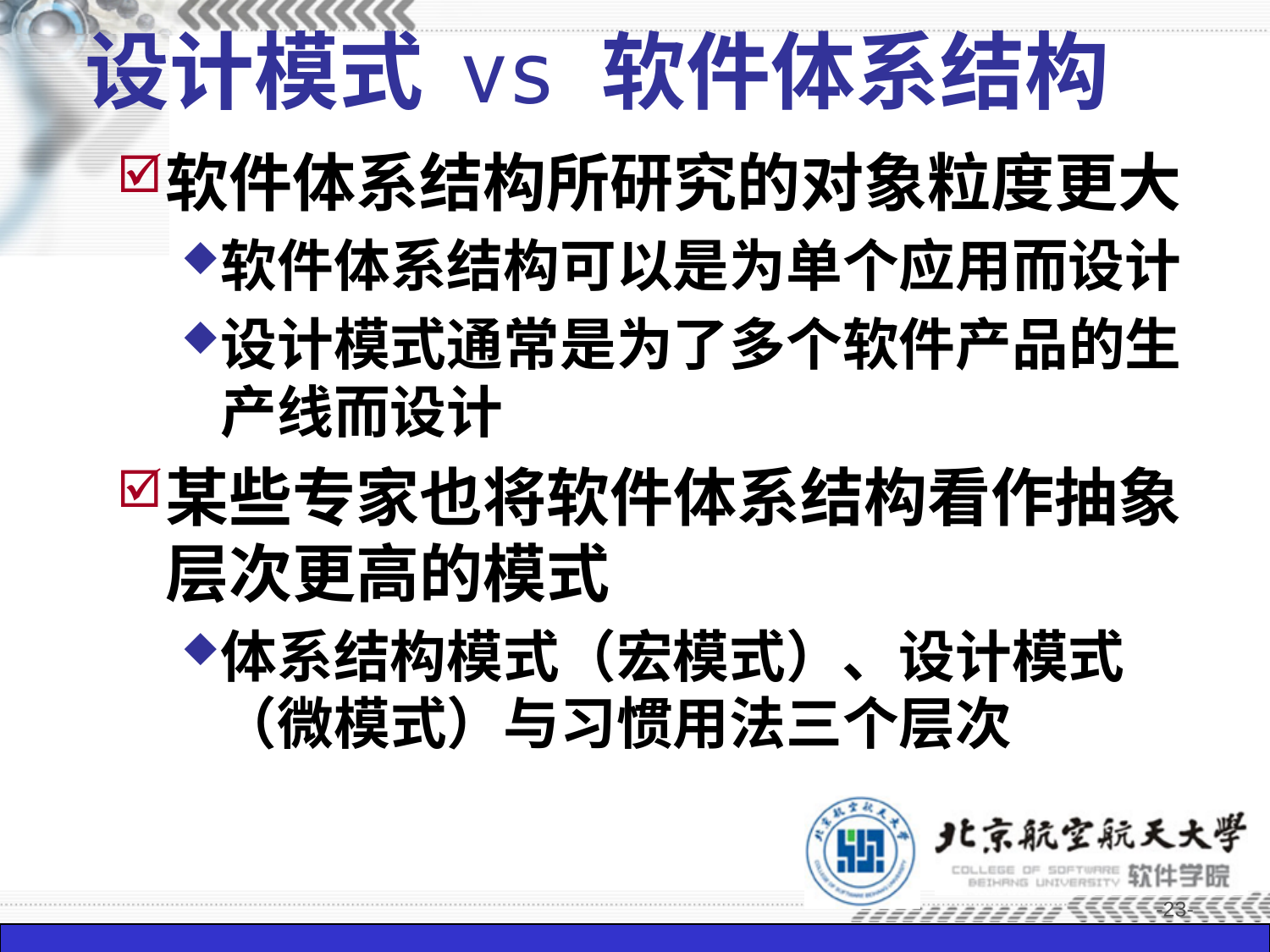

# 设计模式 vs 软件体系结构
软件体系结构所研究的对象粒度更大
软件体系结构可以是为单个应用而设计
设计模式通常是为了多个软件产品的生产线而设计
某些专家也将软件体系结构看作抽象层次更高的模式
体系结构模式（宏模式）、设计模式（微模式）与习惯用法三个层次

-23-